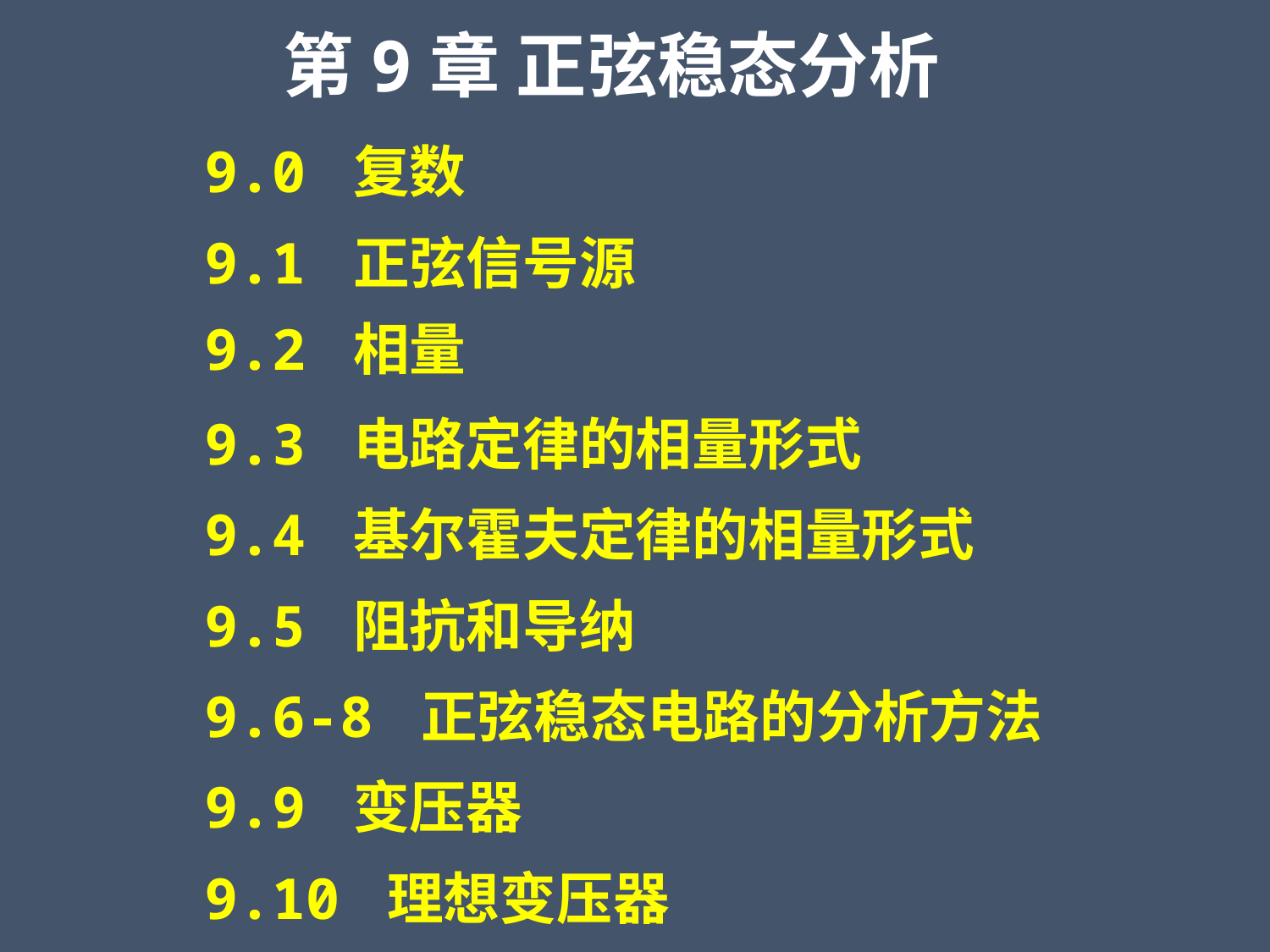

第9章 正弦稳态分析
9.0 复数
9.1 正弦信号源
9.2 相量
9.3 电路定律的相量形式
9.4 基尔霍夫定律的相量形式
9.5 阻抗和导纳
9.6-8 正弦稳态电路的分析方法
9.9 变压器
9.10 理想变压器